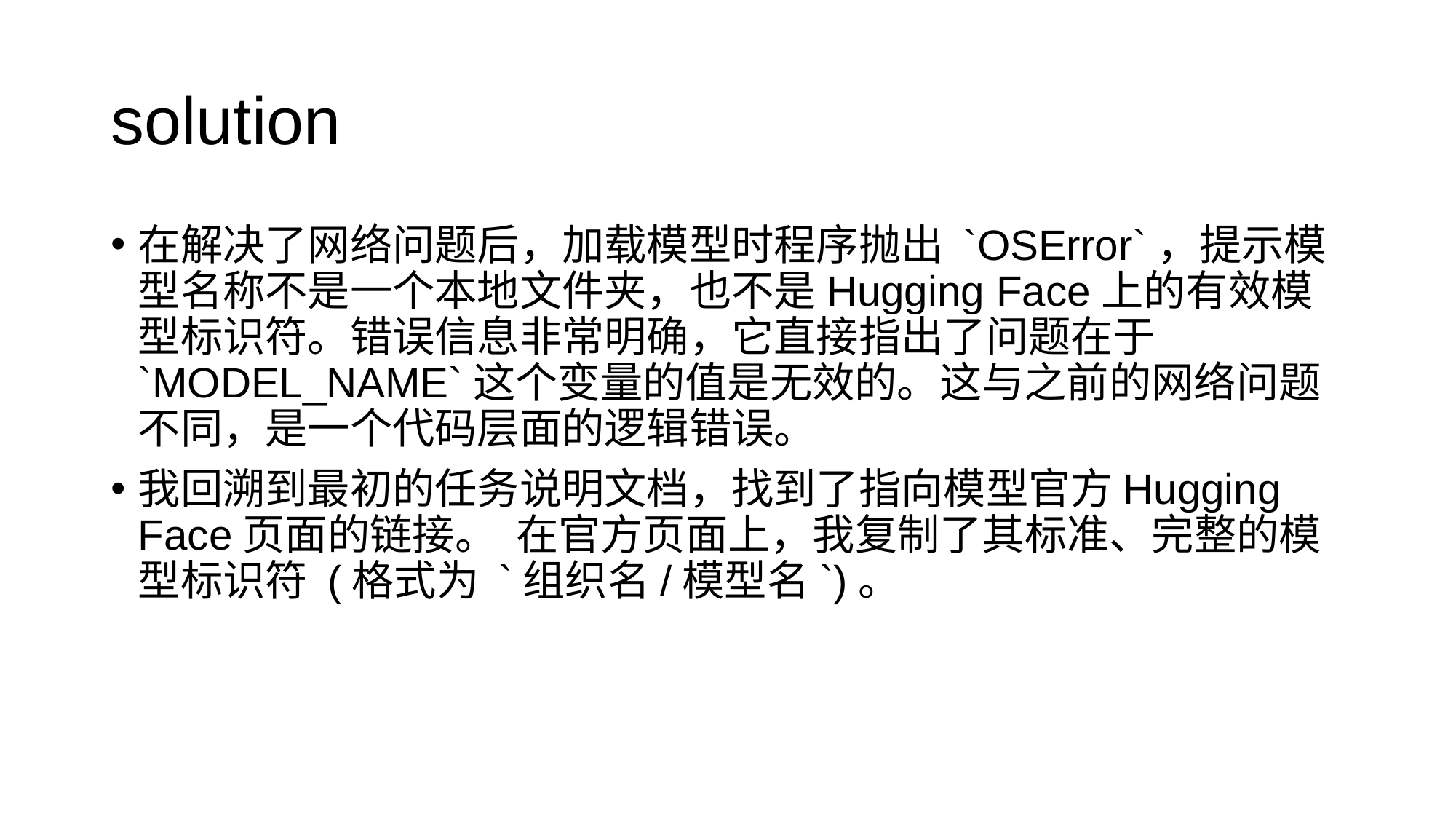

# solution
在解决了网络问题后，加载模型时程序抛出 `OSError`，提示模型名称不是一个本地文件夹，也不是Hugging Face上的有效模型标识符。错误信息非常明确，它直接指出了问题在于`MODEL_NAME`这个变量的值是无效的。这与之前的网络问题不同，是一个代码层面的逻辑错误。
我回溯到最初的任务说明文档，找到了指向模型官方Hugging Face页面的链接。  在官方页面上，我复制了其标准、完整的模型标识符 (格式为 `组织名/模型名`)。